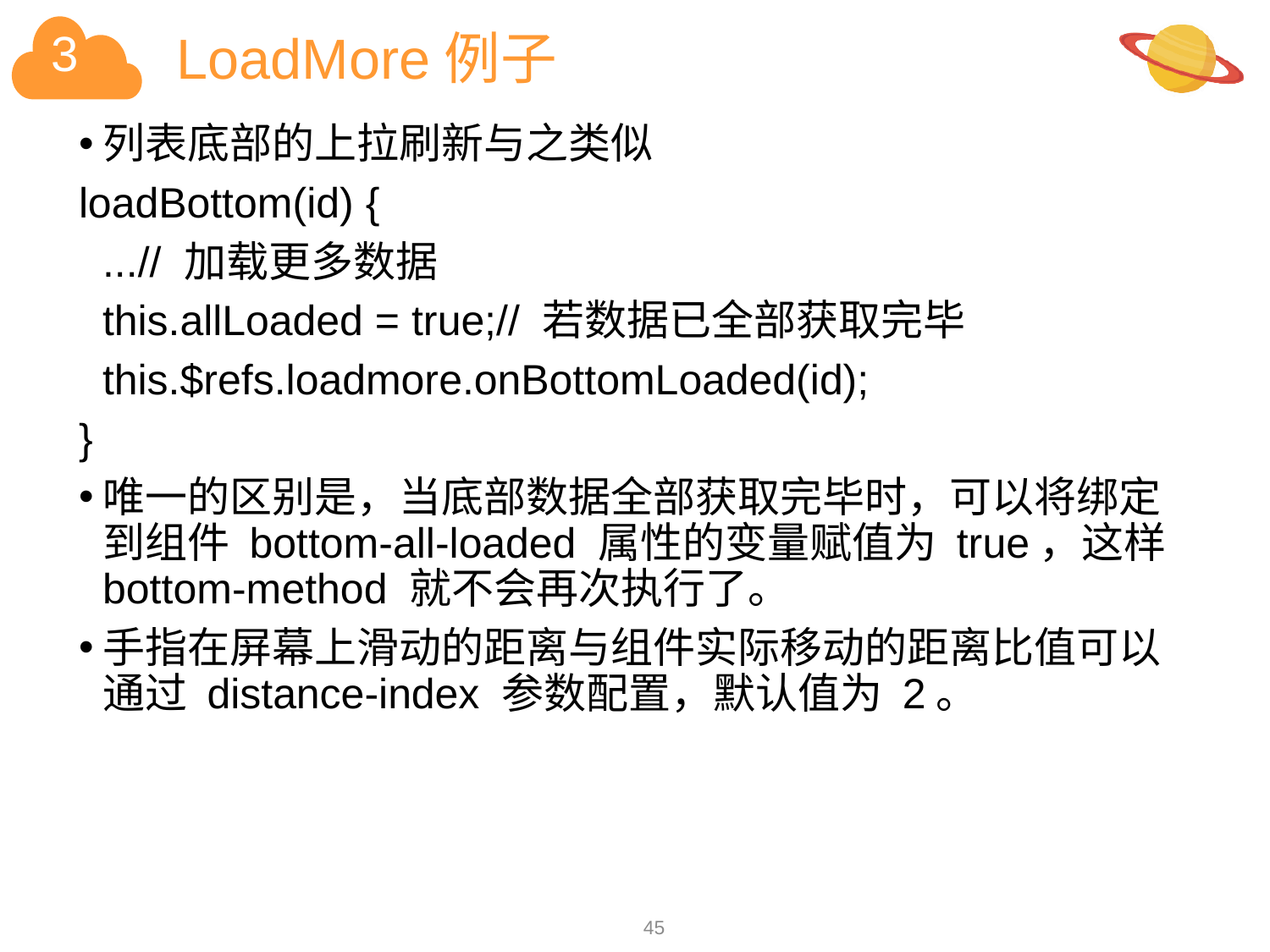

# LoadMore例子
列表底部的上拉刷新与之类似
loadBottom(id) {
  ...// 加载更多数据
  this.allLoaded = true;// 若数据已全部获取完毕
  this.$refs.loadmore.onBottomLoaded(id);
}
唯一的区别是，当底部数据全部获取完毕时，可以将绑定到组件 bottom-all-loaded 属性的变量赋值为 true，这样 bottom-method 就不会再次执行了。
手指在屏幕上滑动的距离与组件实际移动的距离比值可以通过 distance-index 参数配置，默认值为 2。
45